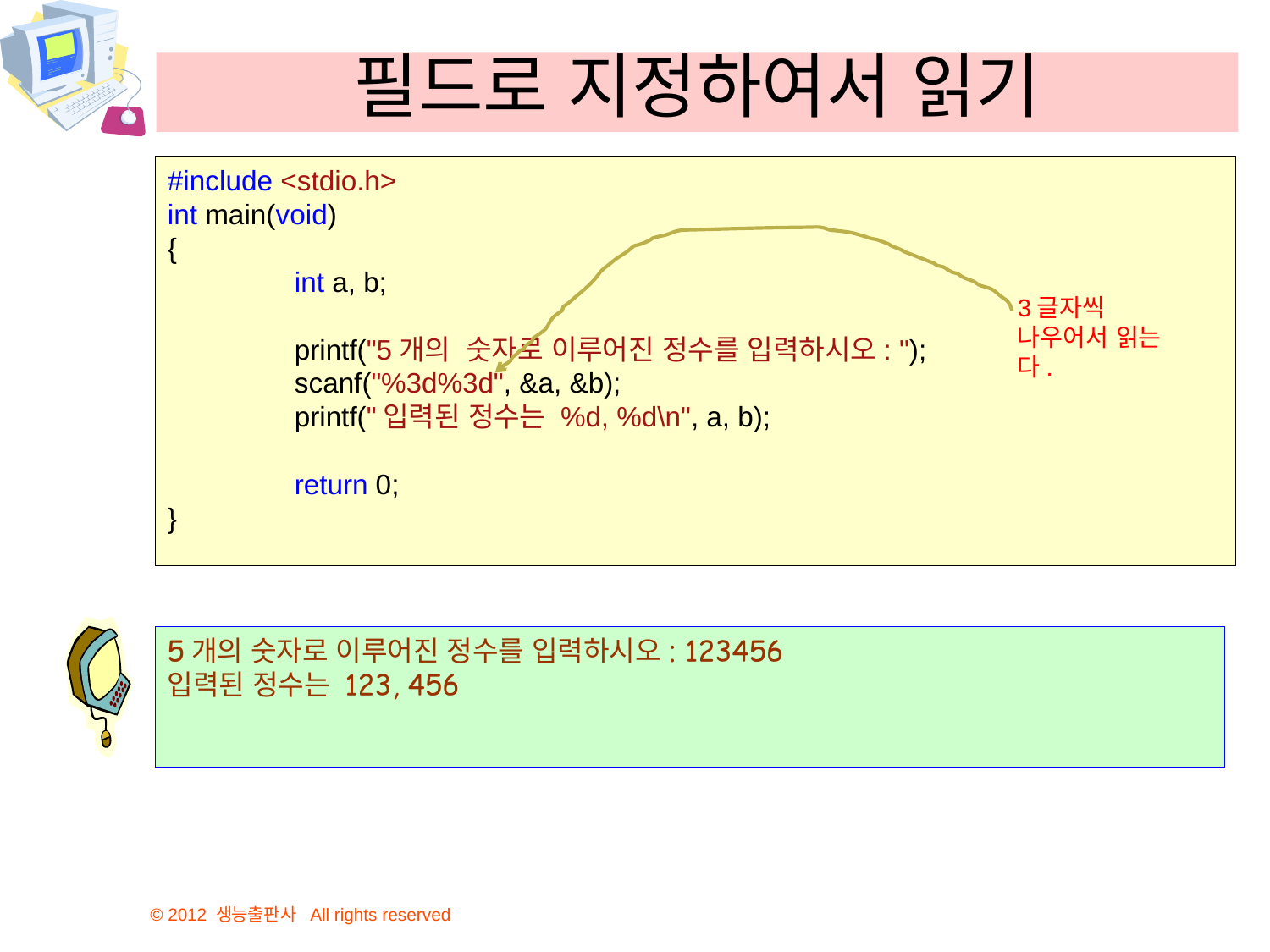

# 필드로 지정하여서 읽기
#include <stdio.h>
int main(void)
{
	int a, b;

	printf("5개의  숫자로 이루어진 정수를 입력하시오: ");
	scanf("%3d%3d", &a, &b);
	printf("입력된 정수는 %d, %d\n", a, b);

	return 0;
}

3글자씩 나우어서 읽는다.

5개의 숫자로 이루어진 정수를 입력하시오: 123456
입력된 정수는 123, 456